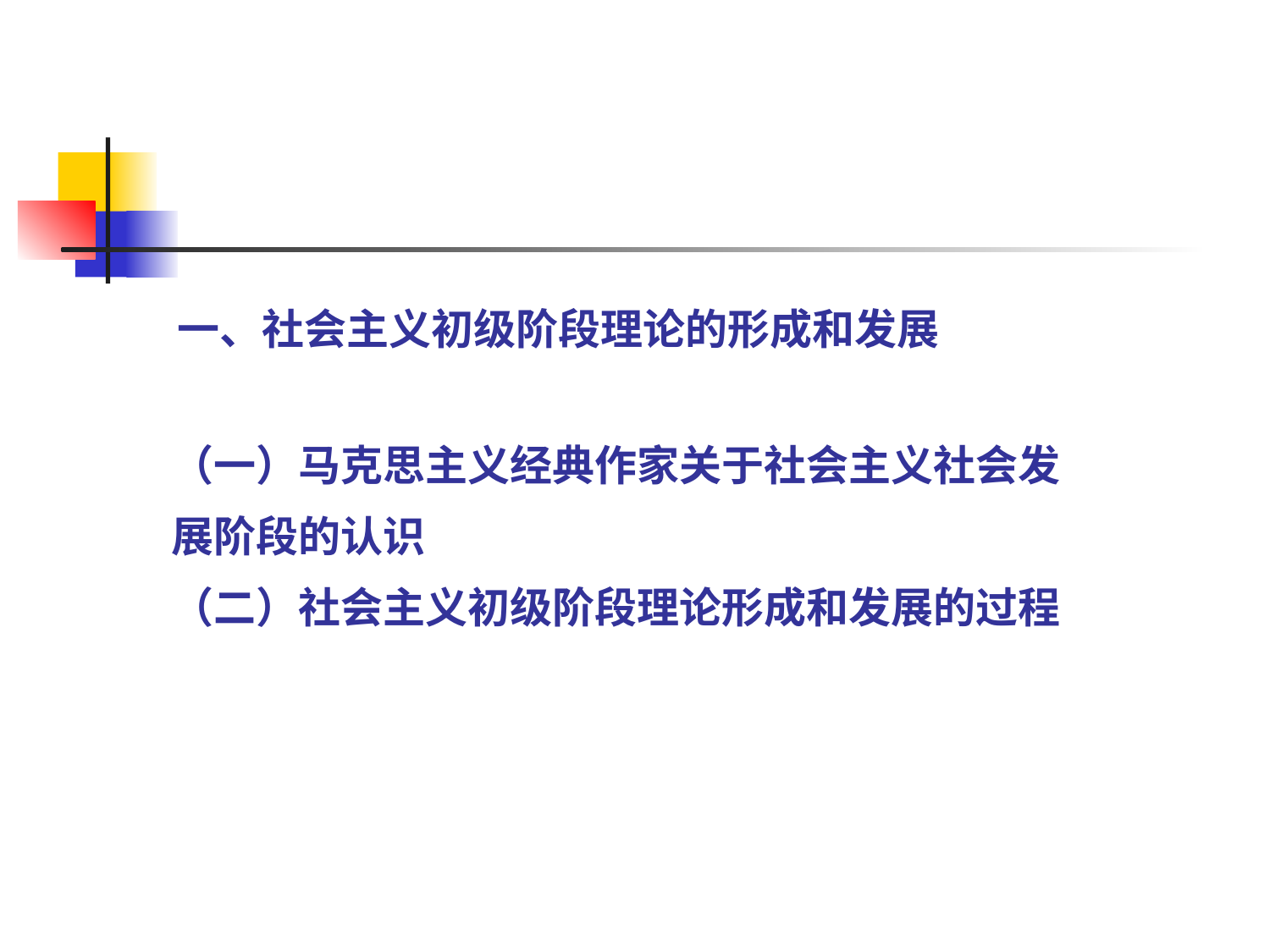

一、社会主义初级阶段理论的形成和发展
（一）马克思主义经典作家关于社会主义社会发展阶段的认识
（二）社会主义初级阶段理论形成和发展的过程